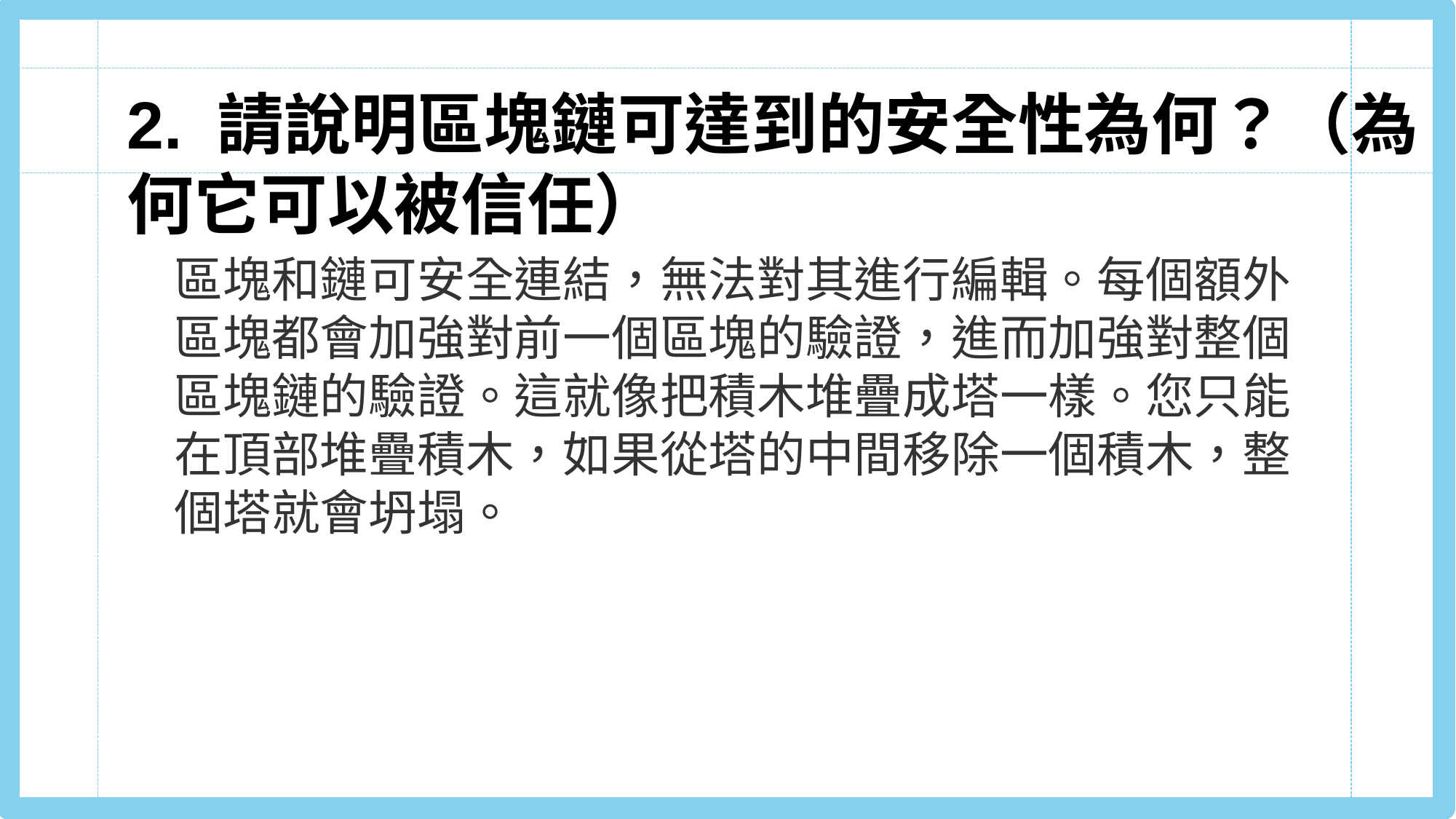

# 2. 請說明區塊鏈可達到的安全性為何？（為何它可以被信任）
區塊和鏈可安全連結，無法對其進行編輯。每個額外區塊都會加強對前一個區塊的驗證，進而加強對整個區塊鏈的驗證。這就像把積木堆疊成塔一樣。您只能在頂部堆疊積木，如果從塔的中間移除一個積木，整個塔就會坍塌。